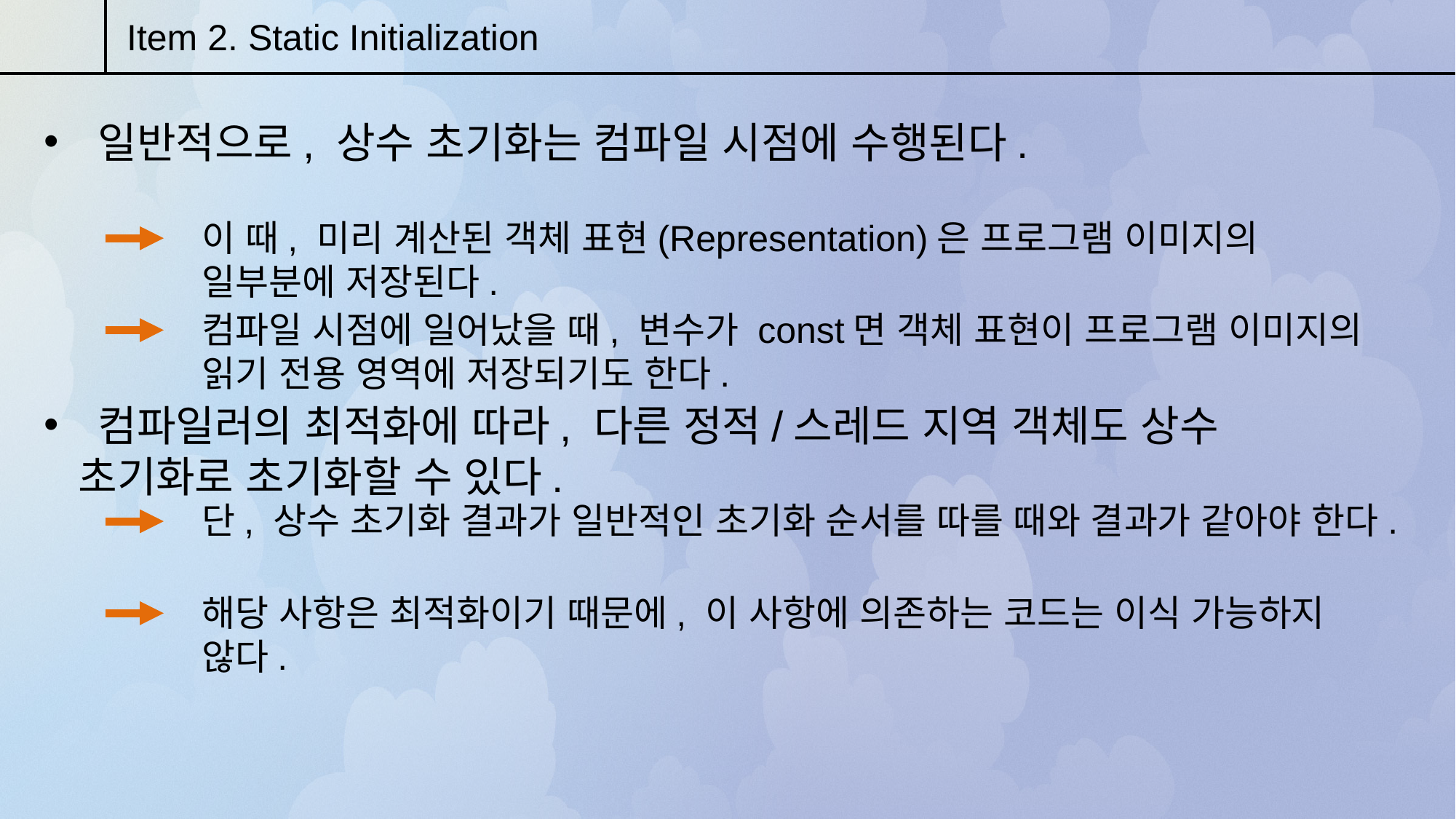

Item 2. Static Initialization
 일반적으로, 상수 초기화는 컴파일 시점에 수행된다.
이 때, 미리 계산된 객체 표현(Representation)은 프로그램 이미지의 일부분에 저장된다.
컴파일 시점에 일어났을 때, 변수가 const면 객체 표현이 프로그램 이미지의 읽기 전용 영역에 저장되기도 한다.
 컴파일러의 최적화에 따라, 다른 정적/스레드 지역 객체도 상수 초기화로 초기화할 수 있다.
단, 상수 초기화 결과가 일반적인 초기화 순서를 따를 때와 결과가 같아야 한다.
해당 사항은 최적화이기 때문에, 이 사항에 의존하는 코드는 이식 가능하지 않다.